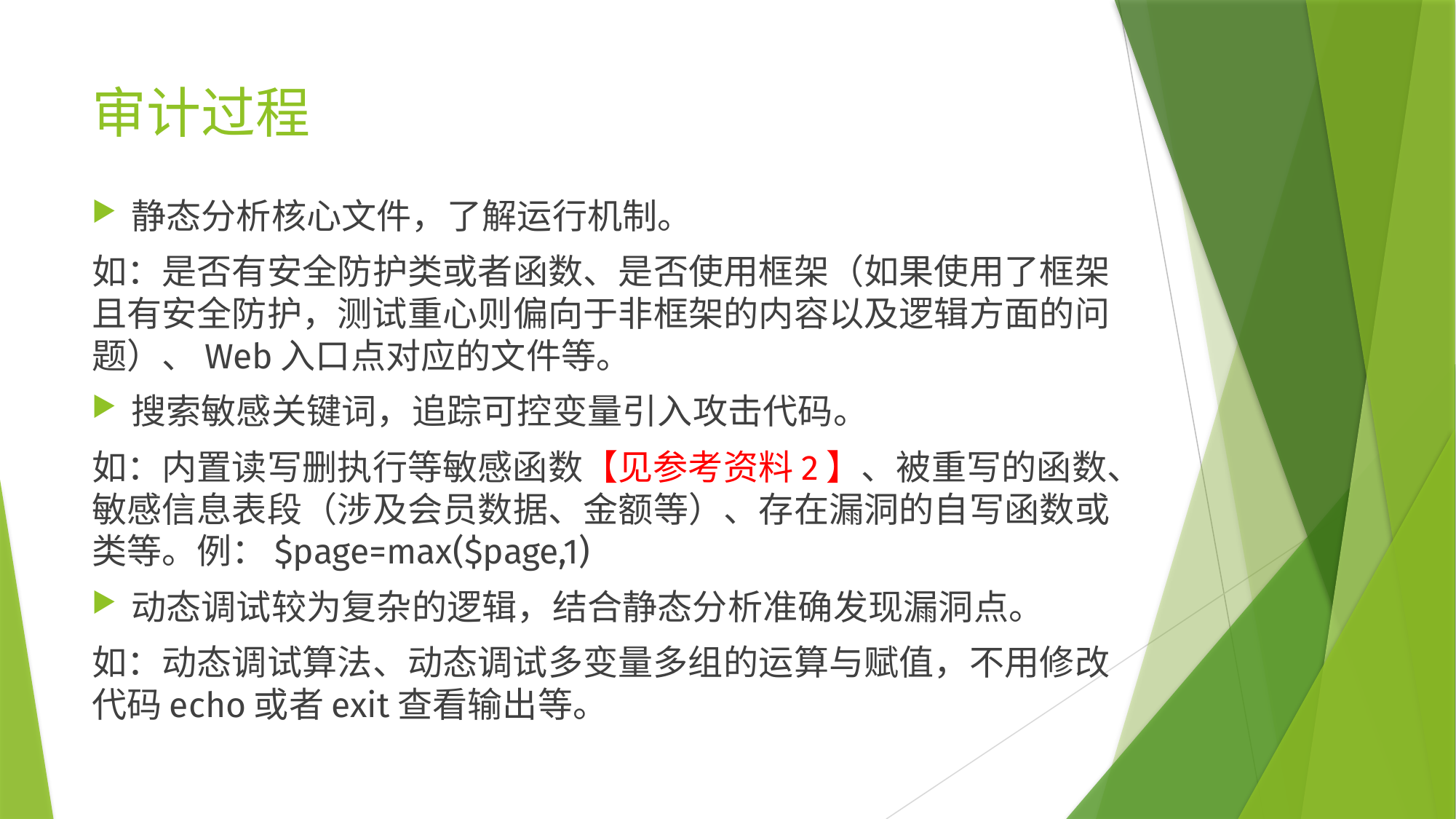

# 审计过程
静态分析核心文件，了解运行机制。
如：是否有安全防护类或者函数、是否使用框架（如果使用了框架且有安全防护，测试重心则偏向于非框架的内容以及逻辑方面的问题）、Web入口点对应的文件等。
搜索敏感关键词，追踪可控变量引入攻击代码。
如：内置读写删执行等敏感函数【见参考资料2】、被重写的函数、敏感信息表段（涉及会员数据、金额等）、存在漏洞的自写函数或类等。例：$page=max($page,1)
动态调试较为复杂的逻辑，结合静态分析准确发现漏洞点。
如：动态调试算法、动态调试多变量多组的运算与赋值，不用修改代码echo或者exit查看输出等。